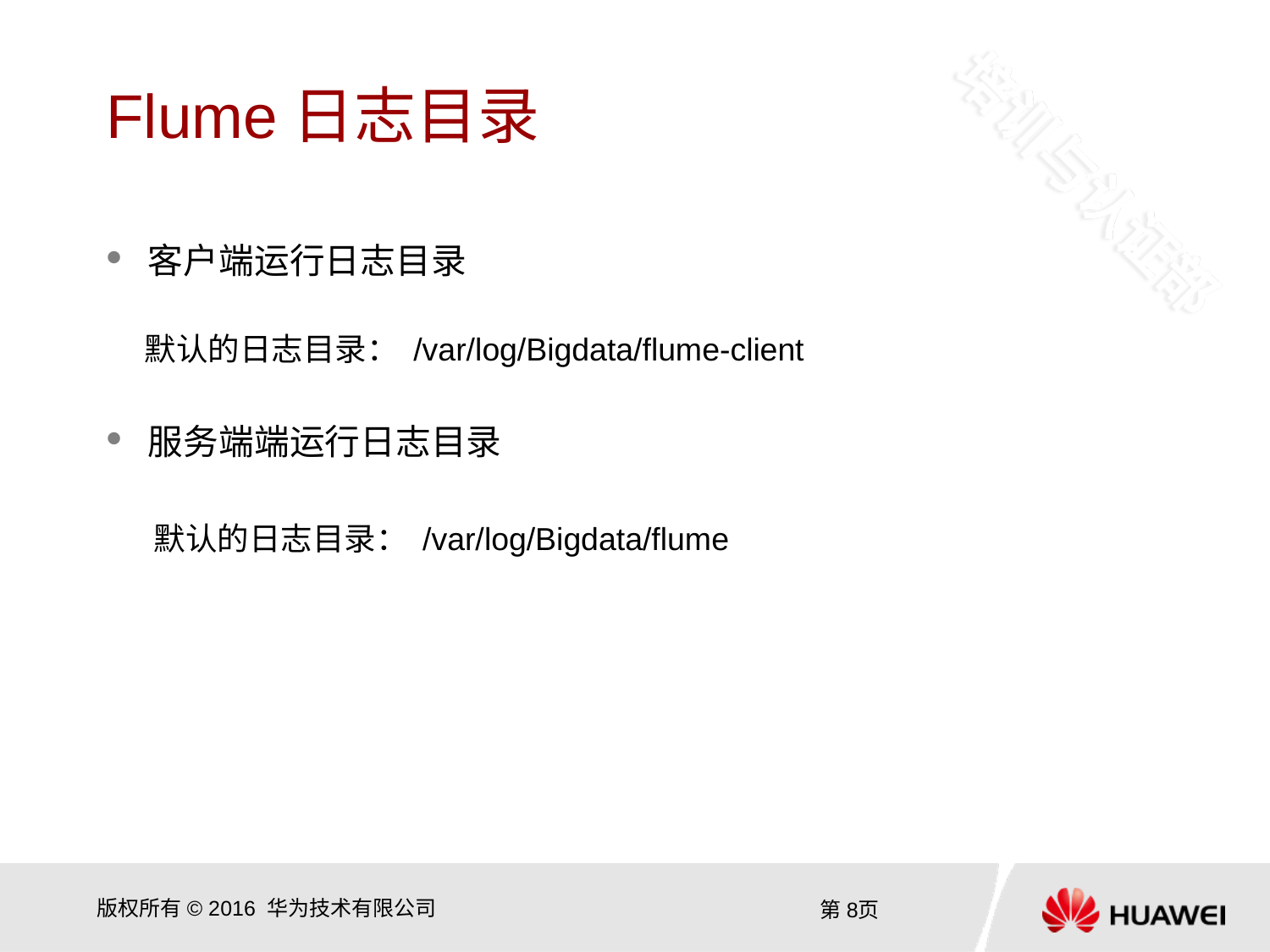

# Flume日志目录
客户端运行日志目录
     默认的日志目录： /var/log/Bigdata/flume-client
服务端端运行日志目录
     默认的日志目录： /var/log/Bigdata/flume